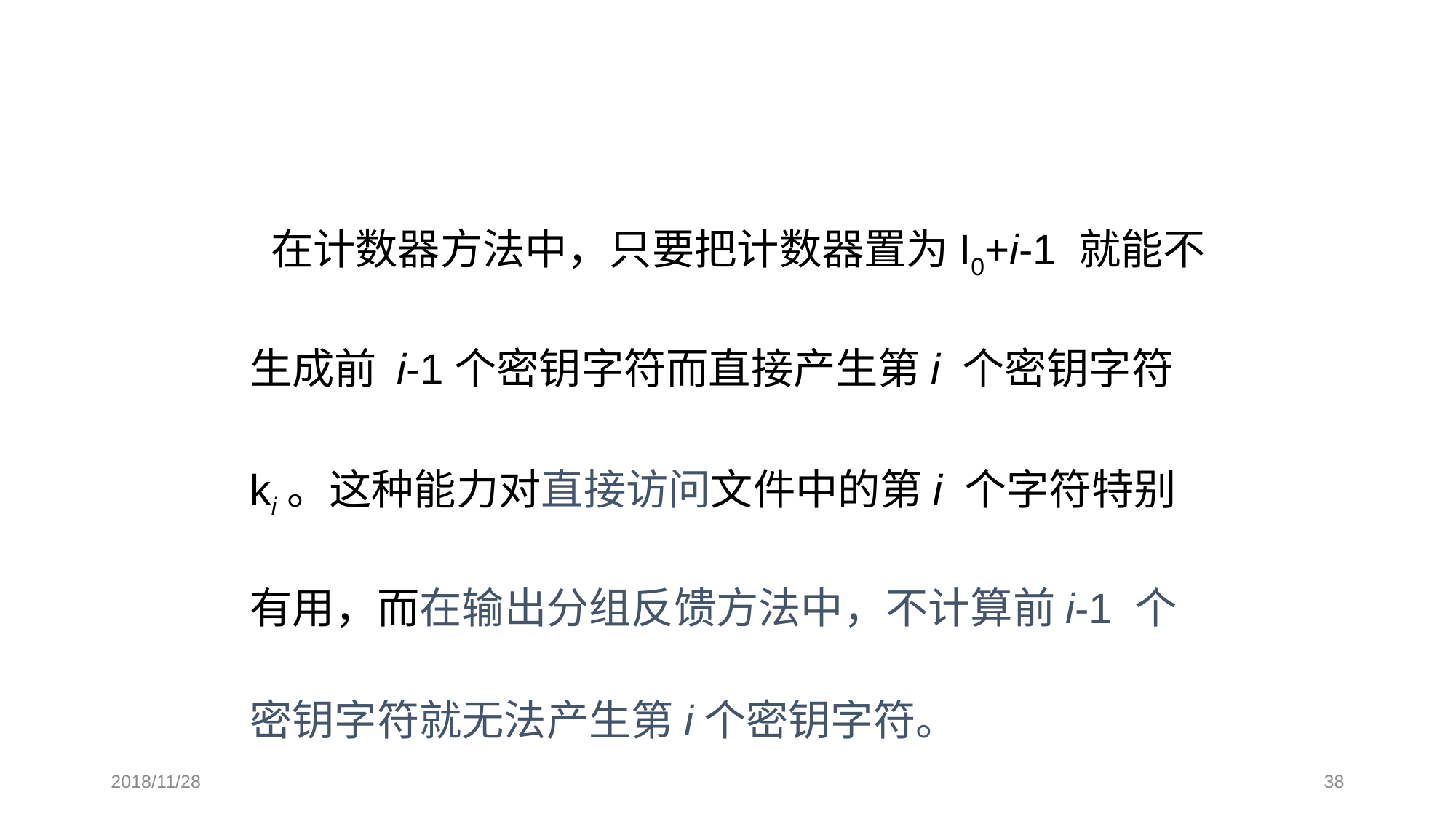

在计数器方法中，只要把计数器置为I0+i-1 就能不生成前 i-1个密钥字符而直接产生第i 个密钥字符 ki。这种能力对直接访问文件中的第i 个字符特别有用，而在输出分组反馈方法中，不计算前i-1 个密钥字符就无法产生第i个密钥字符。

2018/11/28
38